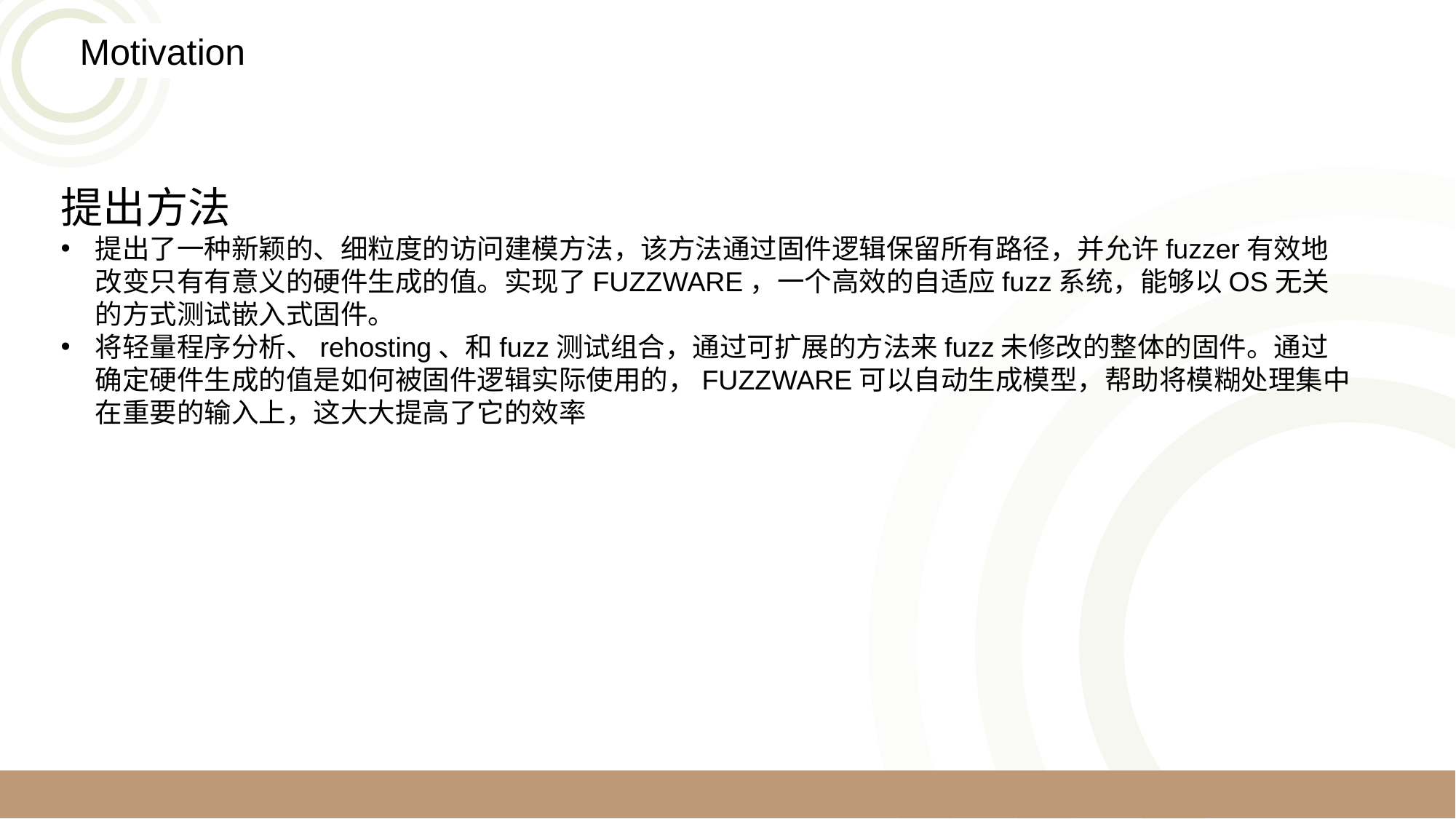

Motivation

提出方法
提出了一种新颖的、细粒度的访问建模方法，该方法通过固件逻辑保留所有路径，并允许fuzzer有效地改变只有有意义的硬件生成的值。实现了FUZZWARE，一个高效的自适应fuzz系统，能够以OS无关的方式测试嵌入式固件。
将轻量程序分析、rehosting、和fuzz测试组合，通过可扩展的方法来fuzz未修改的整体的固件。通过确定硬件生成的值是如何被固件逻辑实际使用的，FUZZWARE可以自动生成模型，帮助将模糊处理集中在重要的输入上，这大大提高了它的效率